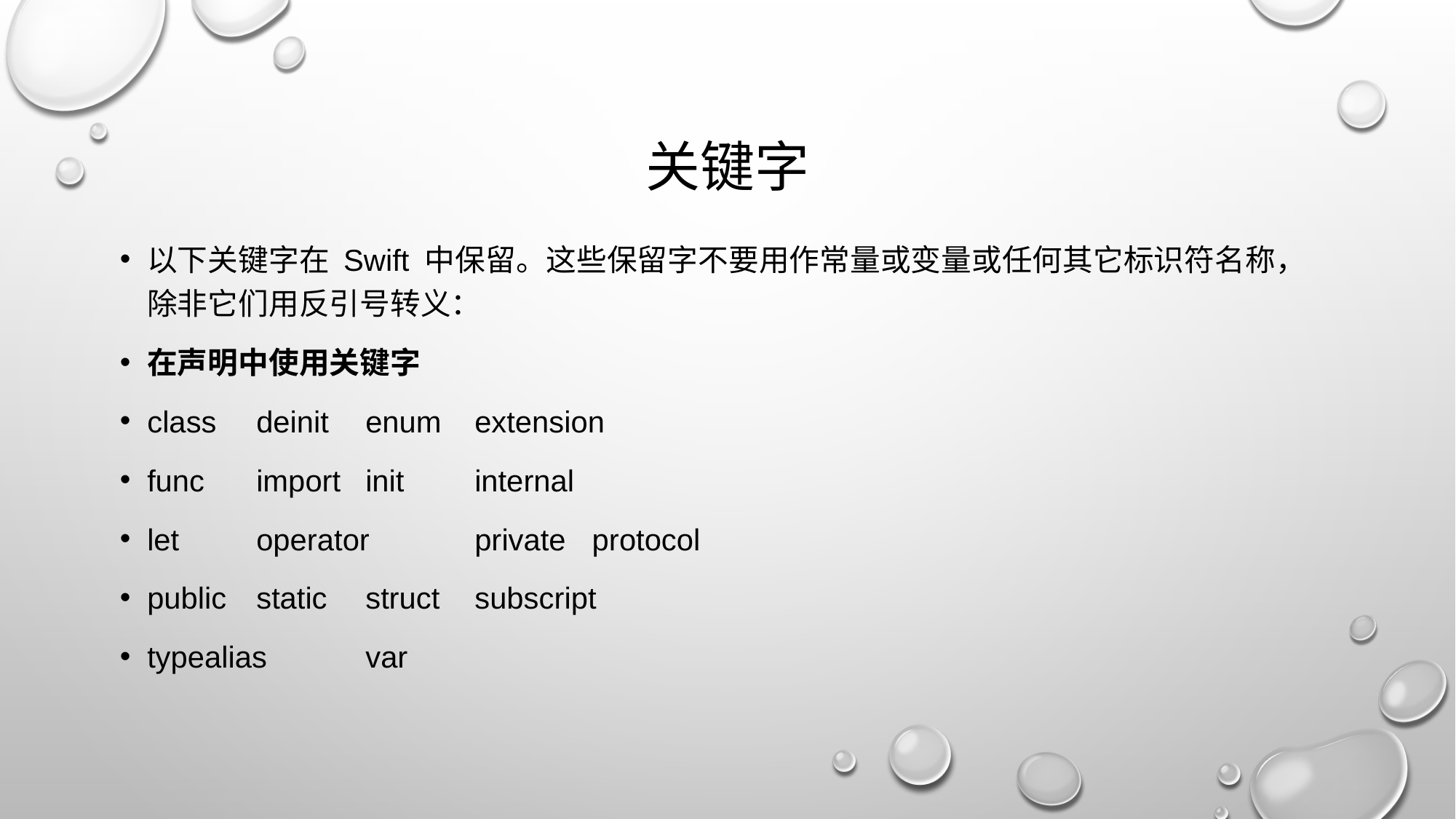

# 关键字
以下关键字在 Swift 中保留。这些保留字不要用作常量或变量或任何其它标识符名称，除非它们用反引号转义：
在声明中使用关键字
class	deinit	enum	extension
func	import	init	internal
let	operator	private	 protocol
public	static	struct	subscript
typealias	var